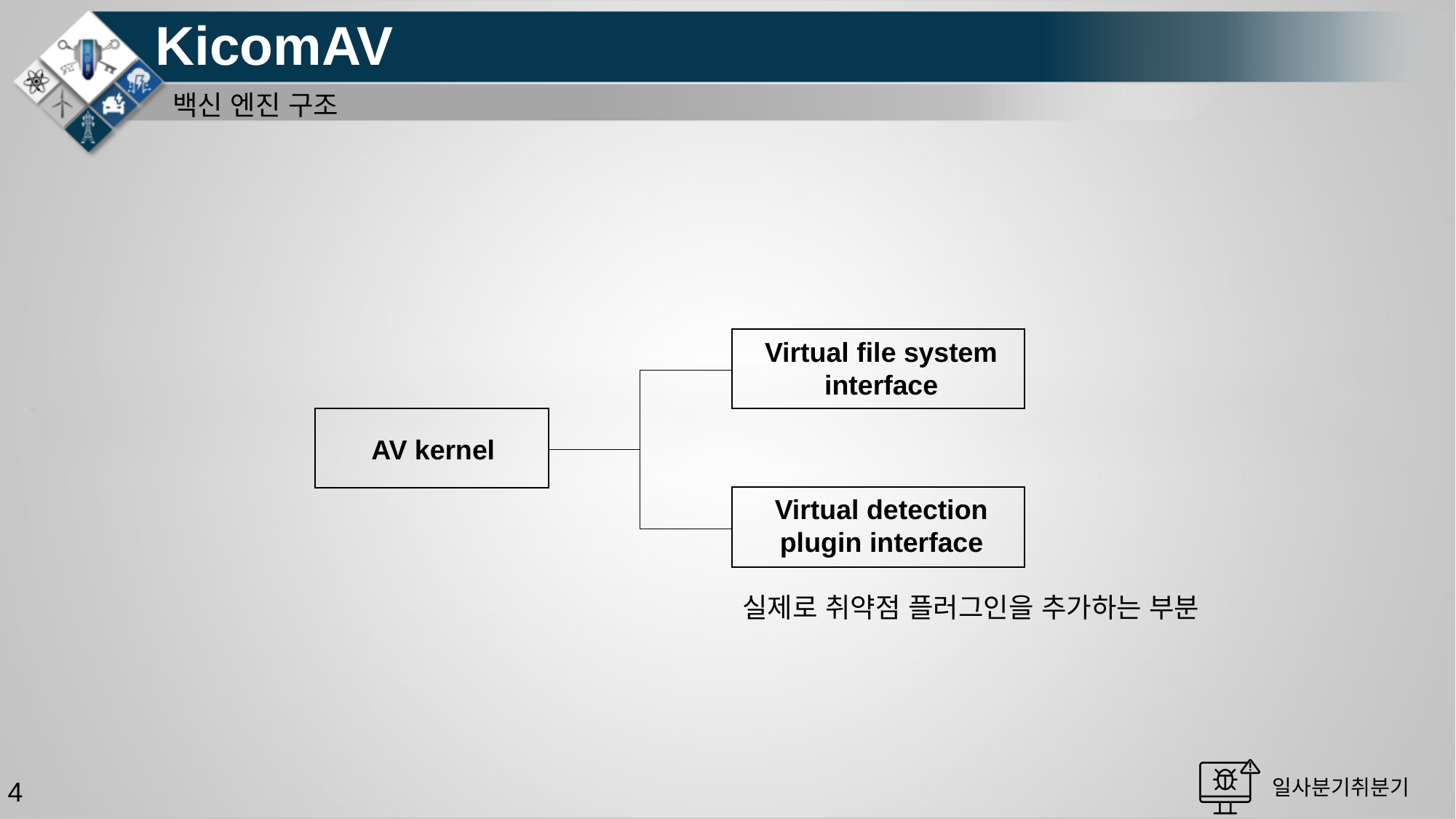

# KicomAV

백신 엔진 구조

Virtual file system interface

AV kernel
Virtual detection plugin interface

실제로 취약점 플러그인을 추가하는 부분